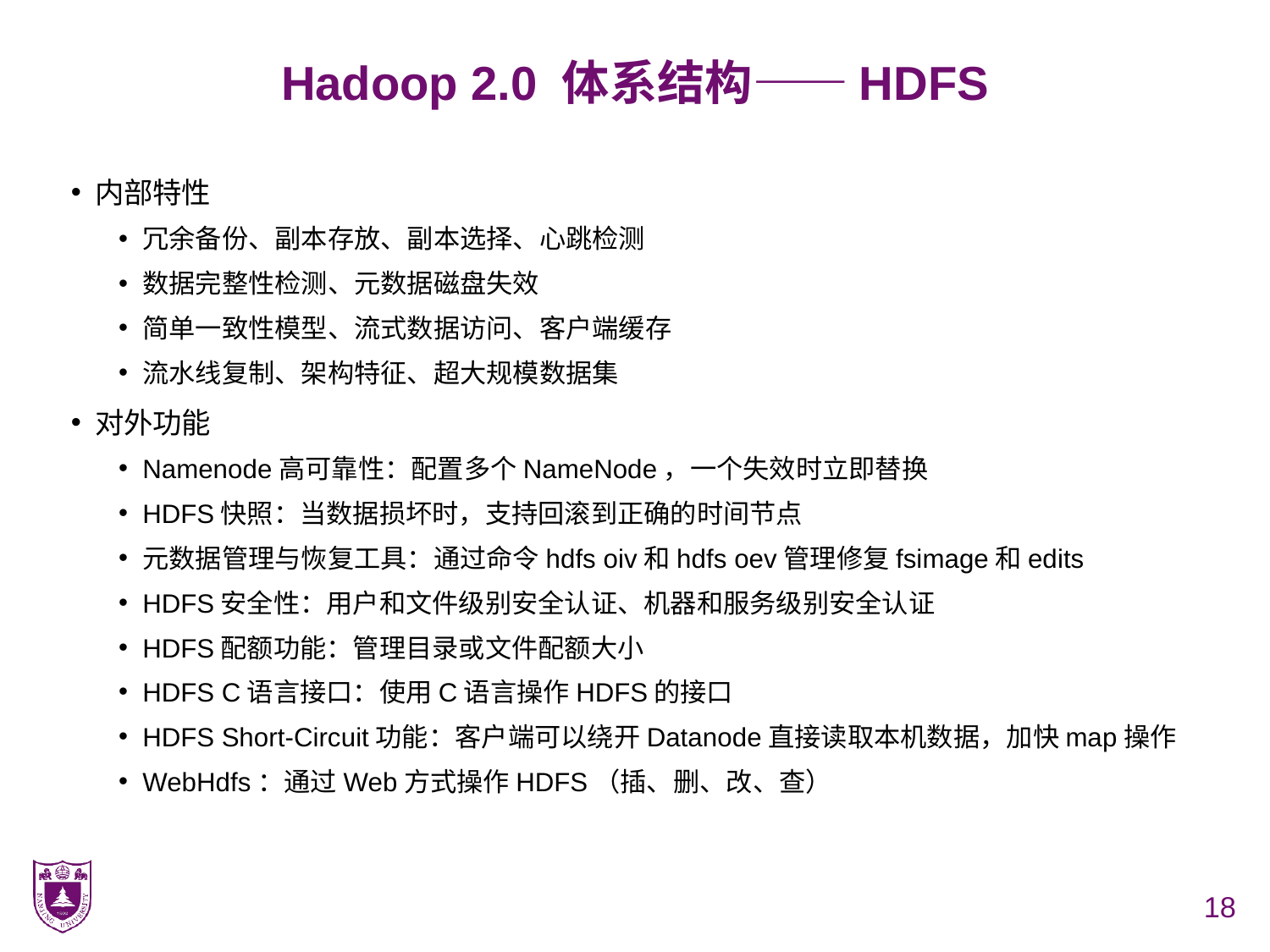

# Hadoop 2.0 体系结构——HDFS
内部特性
冗余备份、副本存放、副本选择、心跳检测
数据完整性检测、元数据磁盘失效
简单一致性模型、流式数据访问、客户端缓存
流水线复制、架构特征、超大规模数据集
对外功能
Namenode高可靠性：配置多个NameNode，一个失效时立即替换
HDFS快照：当数据损坏时，支持回滚到正确的时间节点
元数据管理与恢复工具：通过命令hdfs oiv和hdfs oev管理修复fsimage和edits
HDFS安全性：用户和文件级别安全认证、机器和服务级别安全认证
HDFS配额功能：管理目录或文件配额大小
HDFS C语言接口：使用C语言操作HDFS的接口
HDFS Short-Circuit功能：客户端可以绕开Datanode直接读取本机数据，加快map操作
WebHdfs：通过Web方式操作HDFS（插、删、改、查）

18